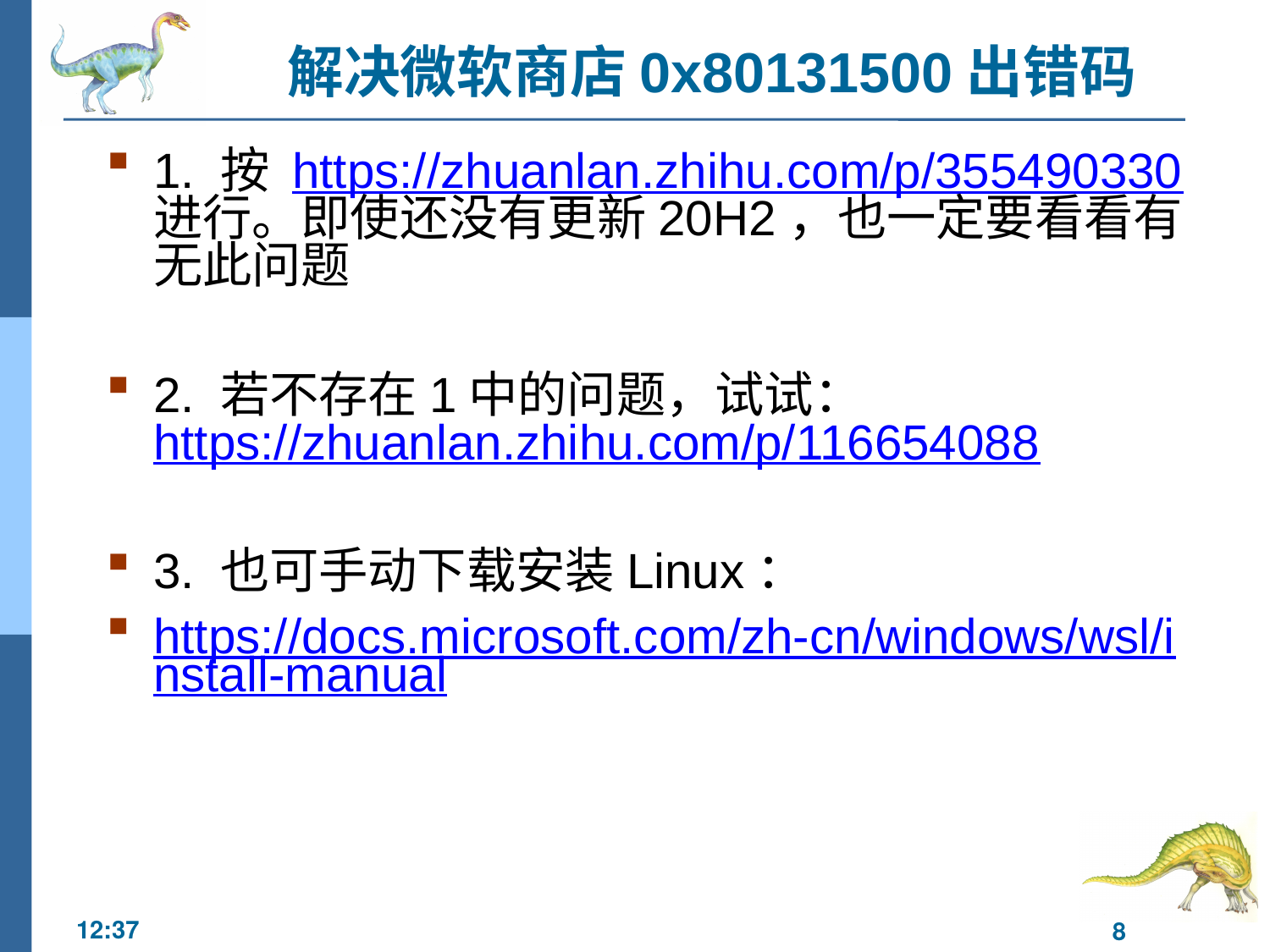

# 解决微软商店0x80131500出错码
1. 按 https://zhuanlan.zhihu.com/p/355490330 进行。即使还没有更新20H2，也一定要看看有无此问题

2. 若不存在1中的问题，试试： https://zhuanlan.zhihu.com/p/116654088

3. 也可手动下载安装Linux：
https://docs.microsoft.com/zh-cn/windows/wsl/install-manual